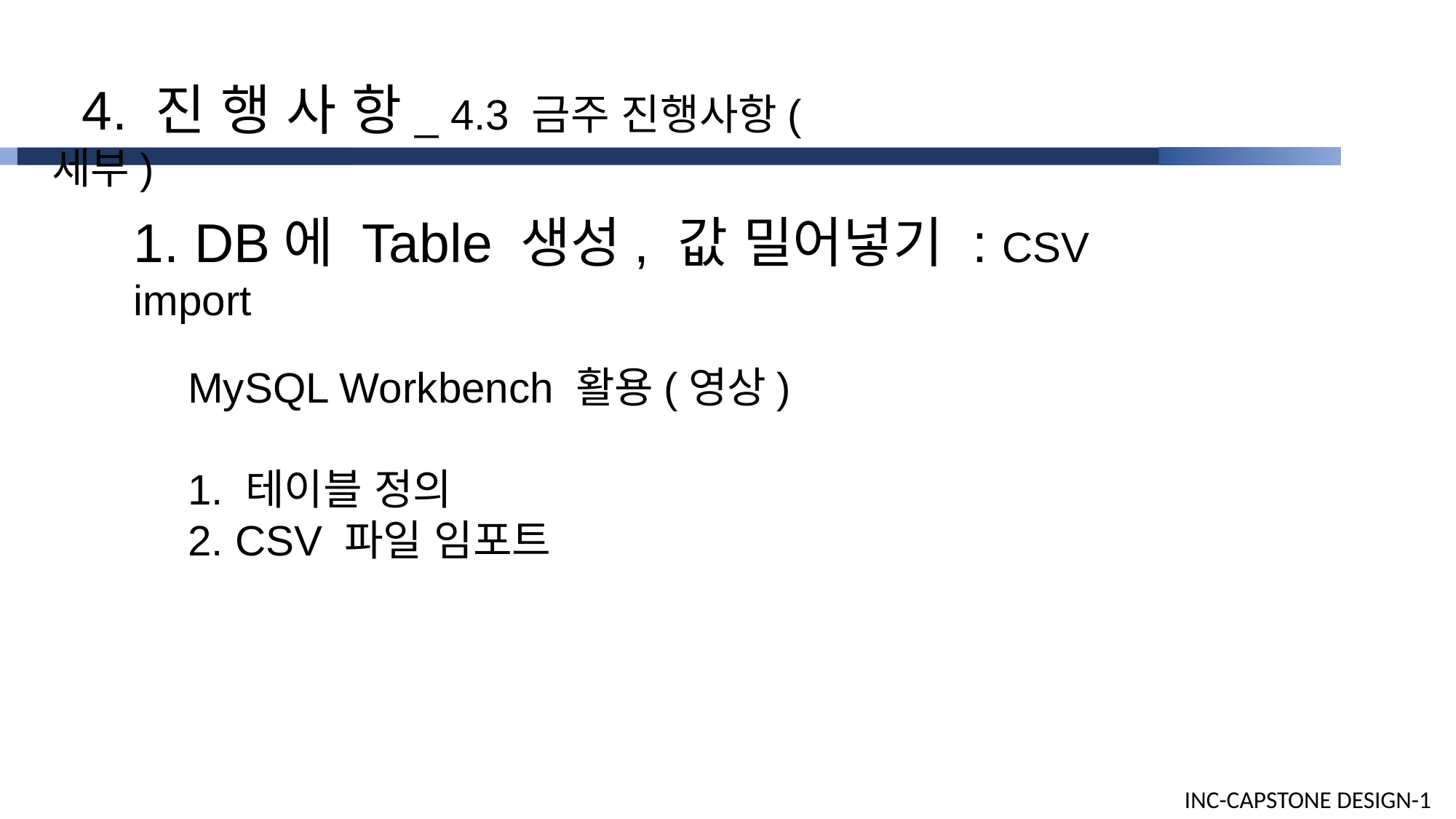

4. 진 행 사 항_ 4.3 금주 진행사항(세부)
1. DB에 Table 생성, 값 밀어넣기 : CSV import

MySQL Workbench 활용(영상)

1. 테이블 정의
2. CSV 파일 임포트